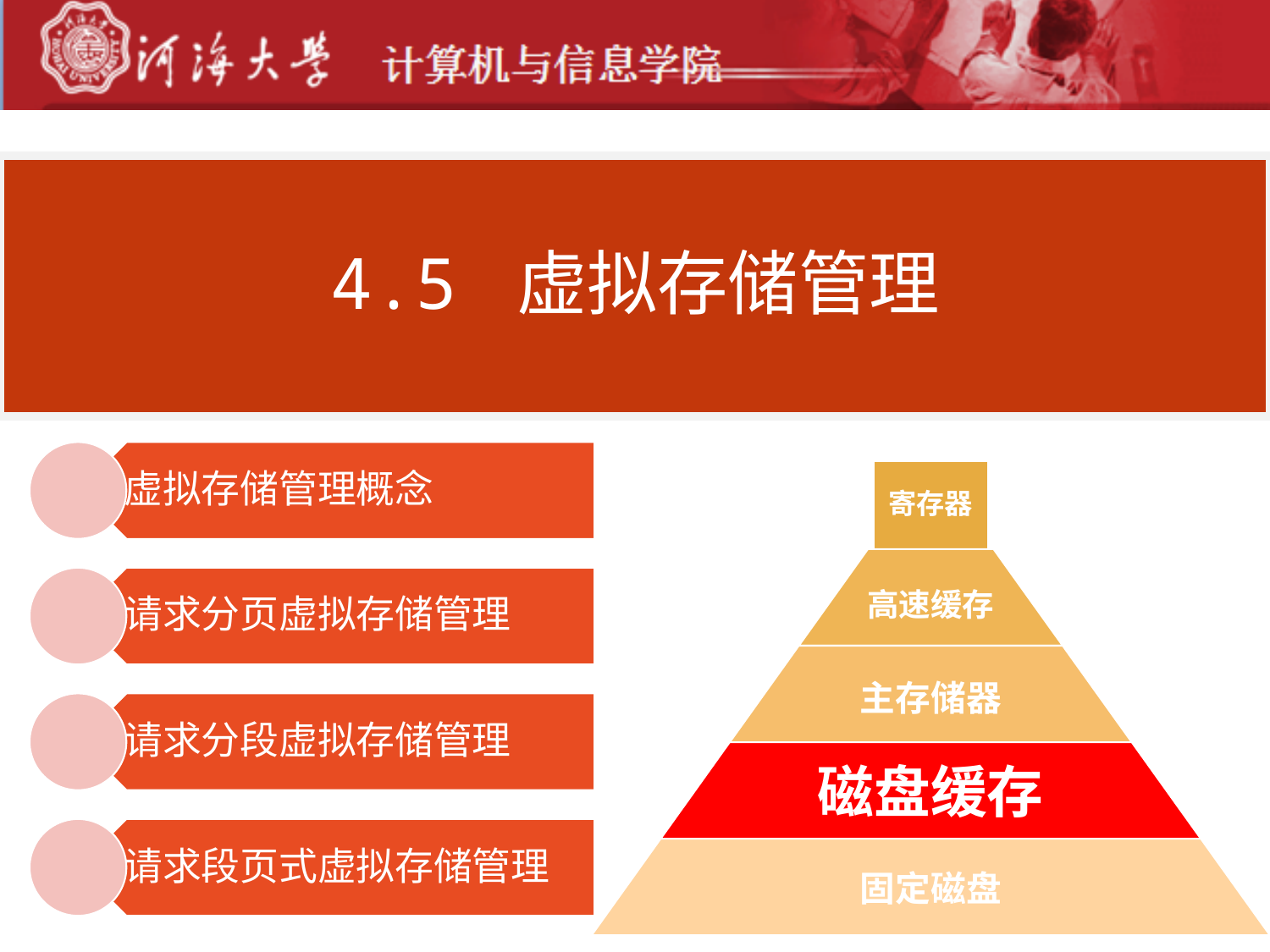

# 4.5 虚拟存储管理
虚拟存储管理概念
请求分页虚拟存储管理
请求分段虚拟存储管理
请求段页式虚拟存储管理
寄存器
高速缓存
主存储器
磁盘缓存
固定磁盘